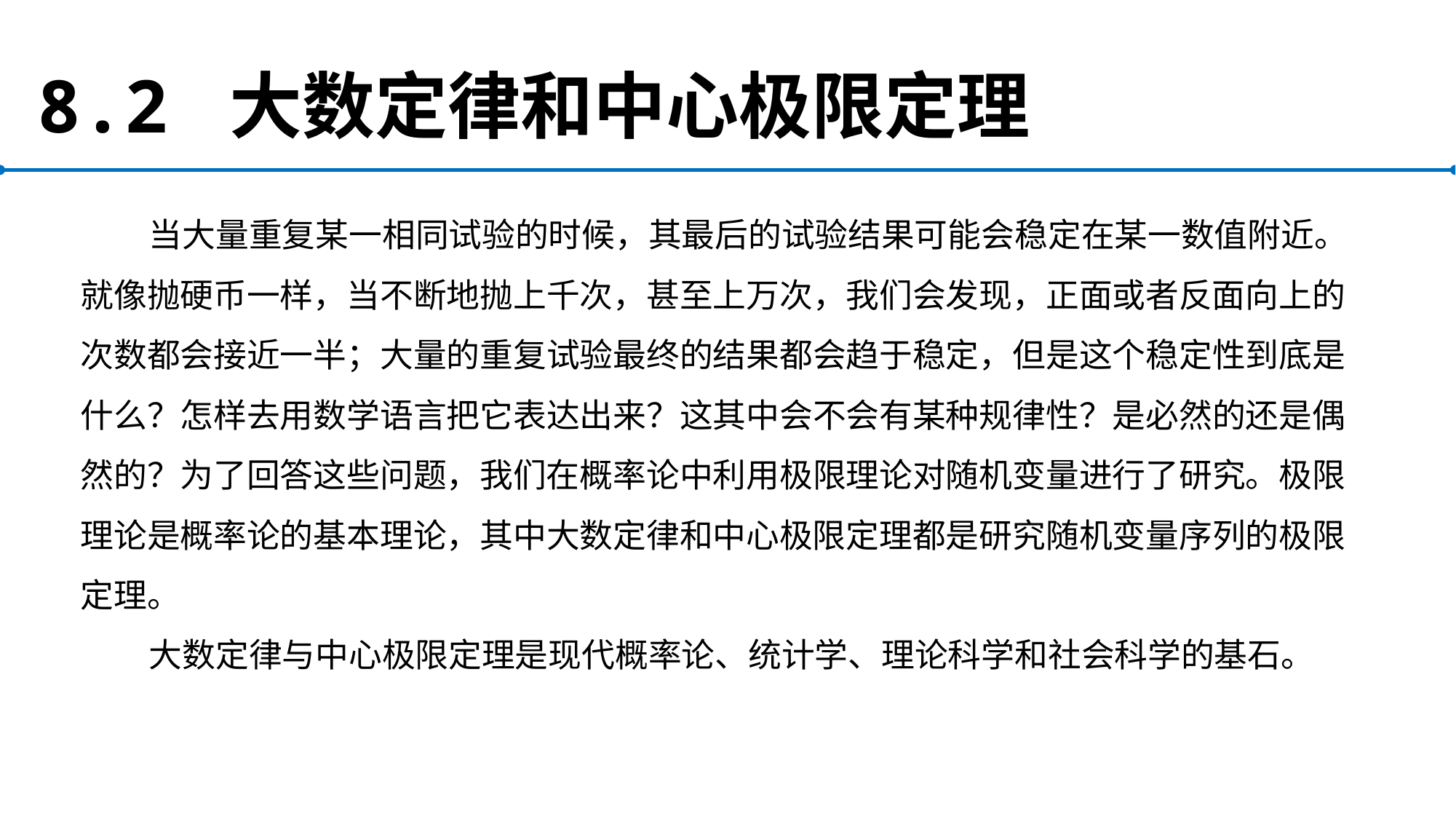

# 8.2 大数定律和中心极限定理
当大量重复某一相同试验的时候，其最后的试验结果可能会稳定在某一数值附近。就像抛硬币一样，当不断地抛上千次，甚至上万次，我们会发现，正面或者反面向上的次数都会接近一半；大量的重复试验最终的结果都会趋于稳定，但是这个稳定性到底是什么？怎样去用数学语言把它表达出来？这其中会不会有某种规律性？是必然的还是偶然的？为了回答这些问题，我们在概率论中利用极限理论对随机变量进行了研究。极限理论是概率论的基本理论，其中大数定律和中心极限定理都是研究随机变量序列的极限定理。
大数定律与中心极限定理是现代概率论、统计学、理论科学和社会科学的基石。